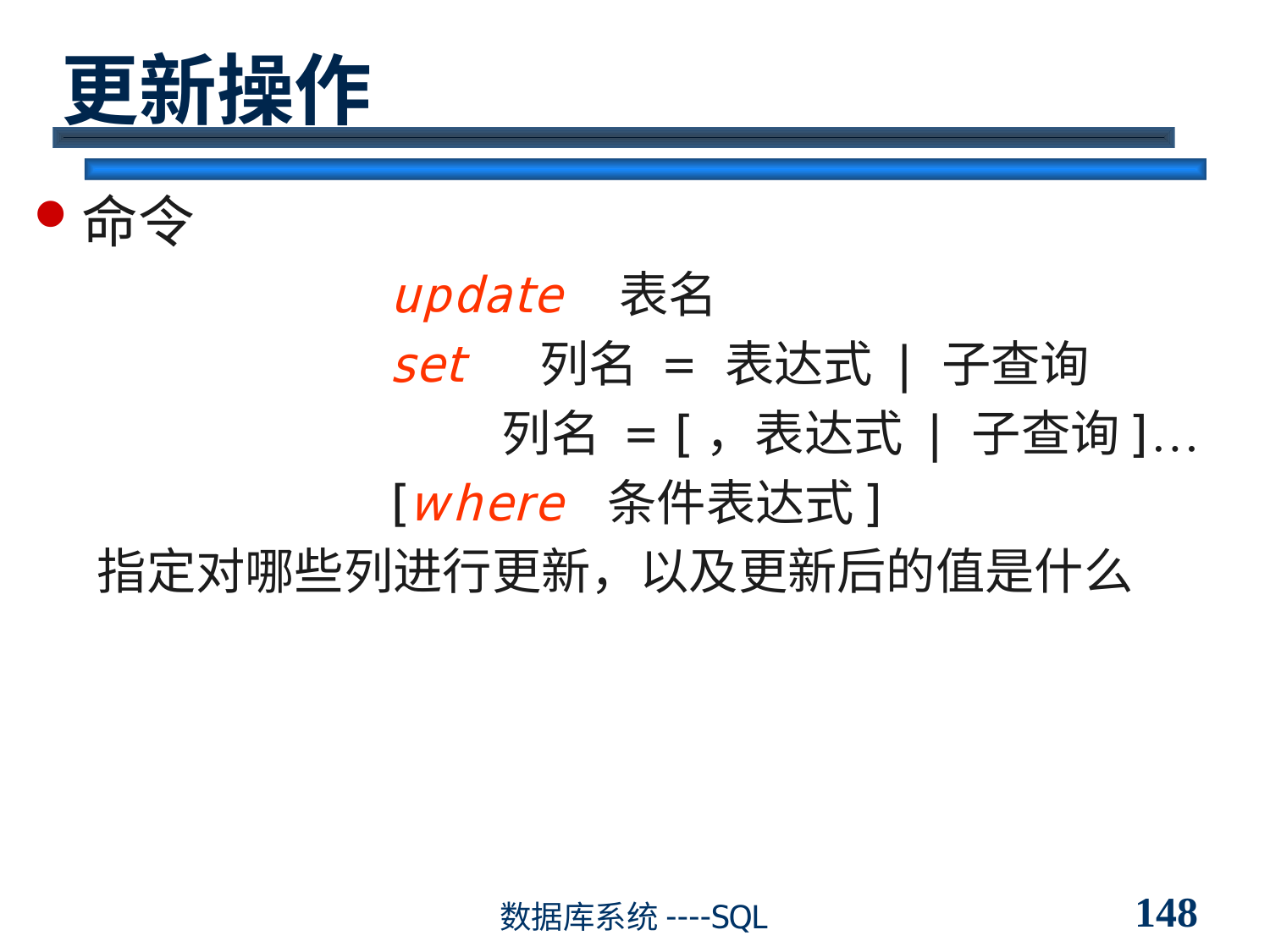

# 更新操作
命令
			update   表名
			set    列名 = 表达式 | 子查询
			         列名 = [，表达式 | 子查询]…
			[where  条件表达式]
指定对哪些列进行更新，以及更新后的值是什么
148
数据库系统----SQL